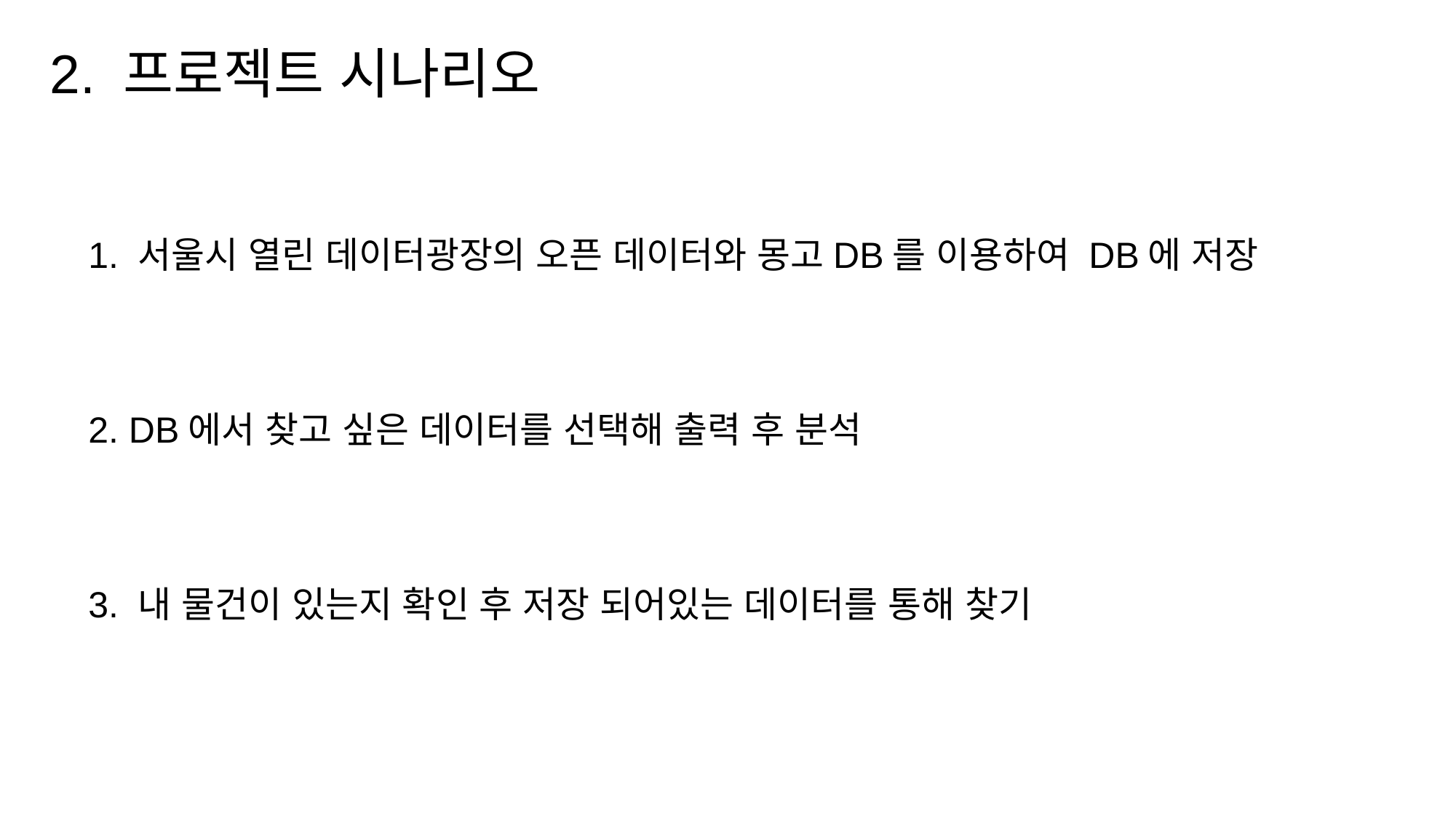

2. 프로젝트 시나리오

1. 서울시 열린 데이터광장의 오픈 데이터와 몽고DB를 이용하여 DB에 저장

2. DB에서 찾고 싶은 데이터를 선택해 출력 후 분석

3. 내 물건이 있는지 확인 후 저장 되어있는 데이터를 통해 찾기